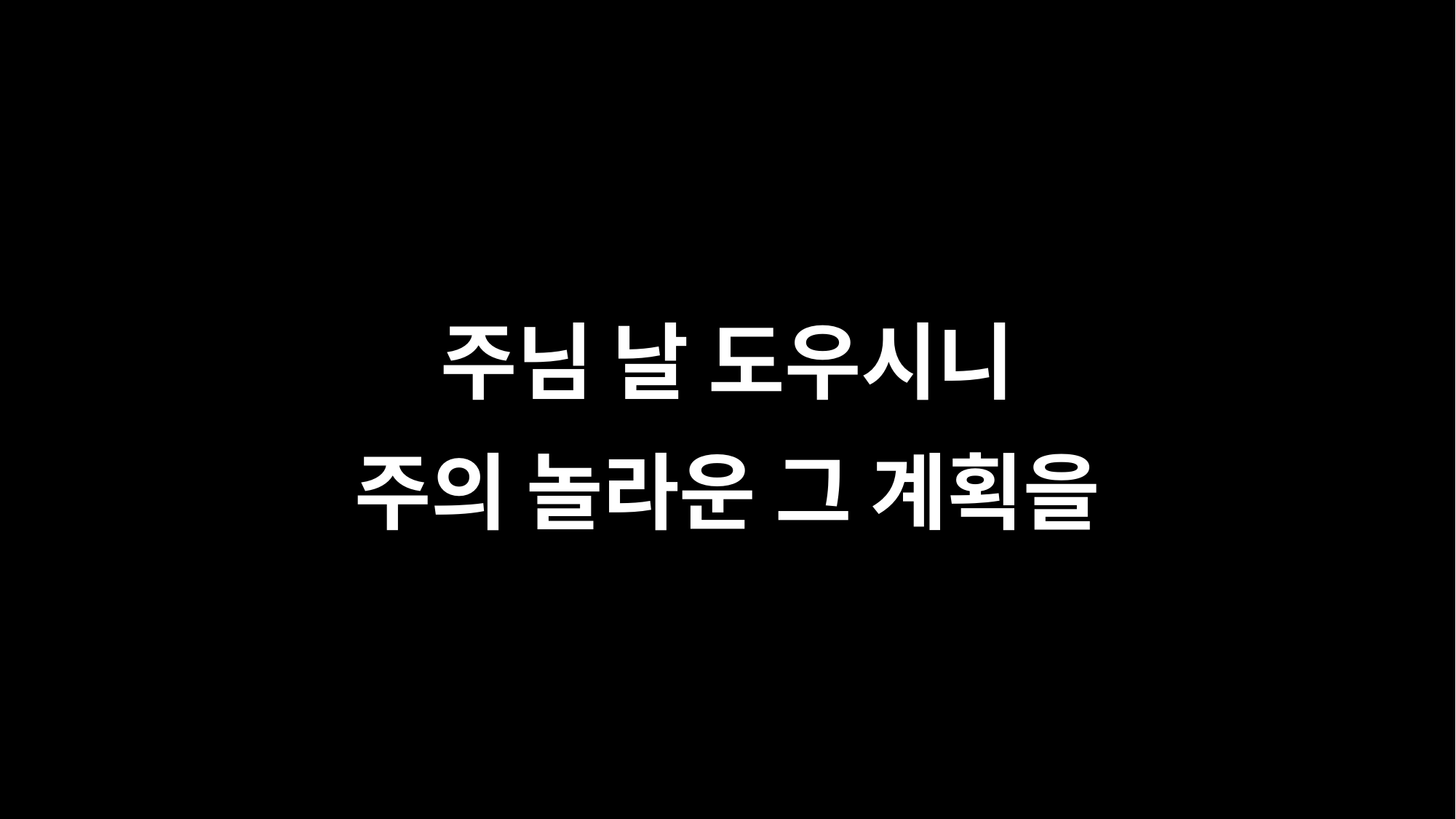

주님 날 도우시니
주의 놀라운 그 계획을